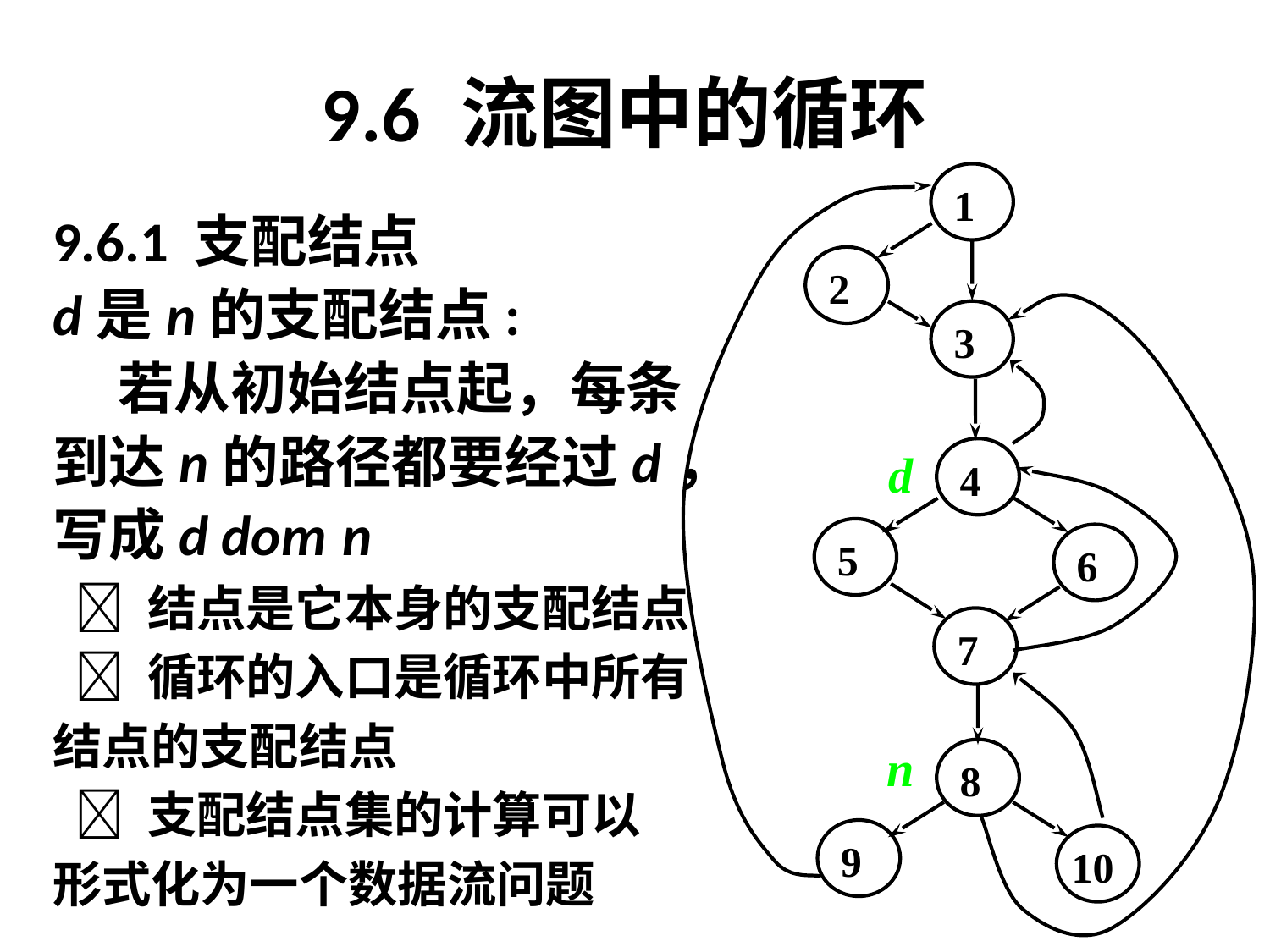

# 9.6 流图中的循环
1

2

3

4

5
6

7

8

9
10
d
n
9.6.1 支配结点
d是n的支配结点:
    若从初始结点起，每条
到达n的路径都要经过d，
写成d dom n
  • 结点是它本身的支配结点
  • 循环的入口是循环中所有
结点的支配结点
  • 支配结点集的计算可以
形式化为一个数据流问题